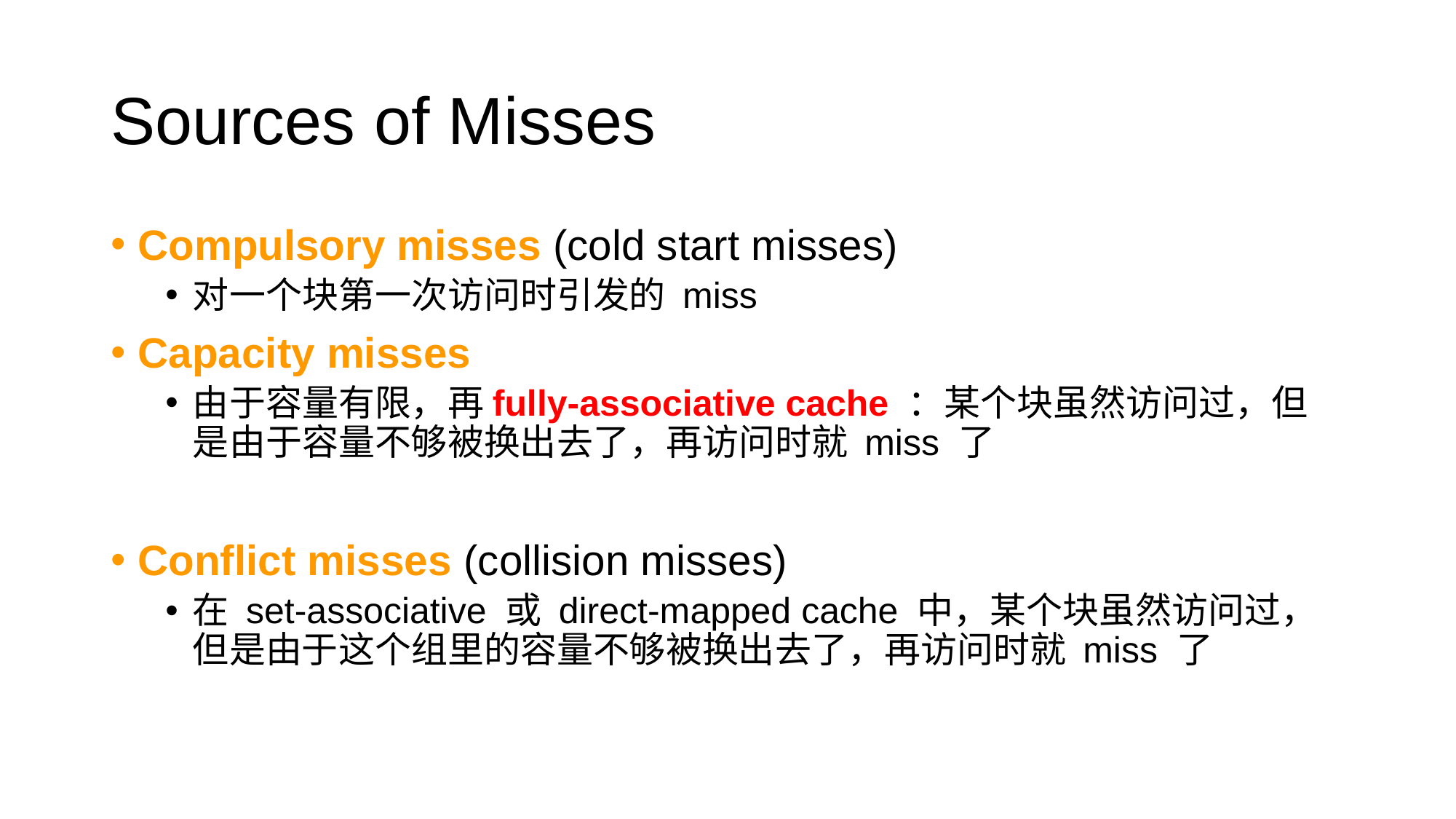

# Sources of Misses
Compulsory misses (cold start misses)
对一个块第一次访问时引发的 miss
Capacity misses
由于容量有限，再fully-associative cache ：某个块虽然访问过，但是由于容量不够被换出去了，再访问时就 miss 了

Conflict misses (collision misses)
在 set-associative 或 direct-mapped cache 中，某个块虽然访问过，但是由于这个组里的容量不够被换出去了，再访问时就 miss 了